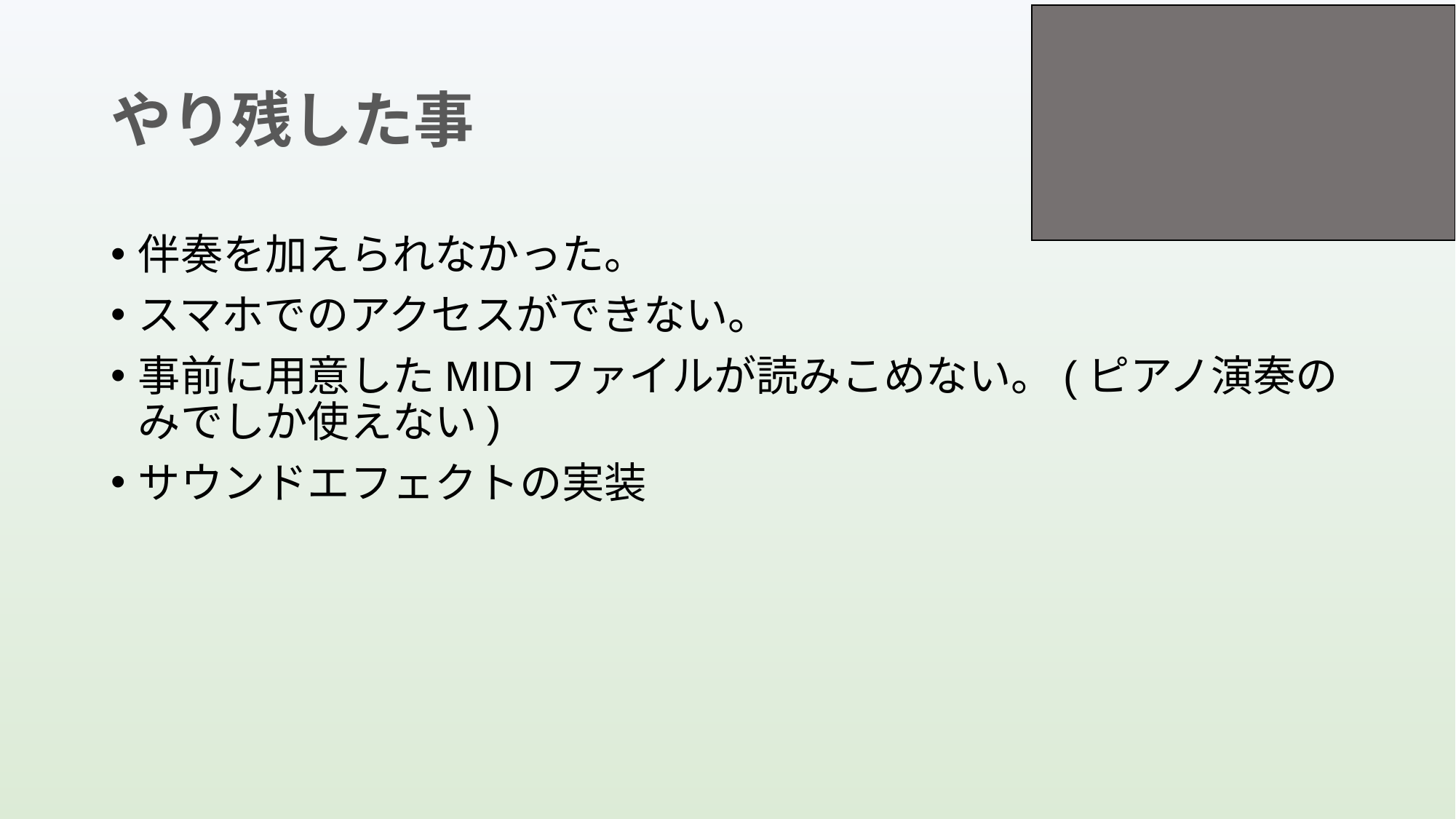

# やり残した事
伴奏を加えられなかった。
スマホでのアクセスができない。
事前に用意したMIDIファイルが読みこめない。(ピアノ演奏のみでしか使えない)
サウンドエフェクトの実装